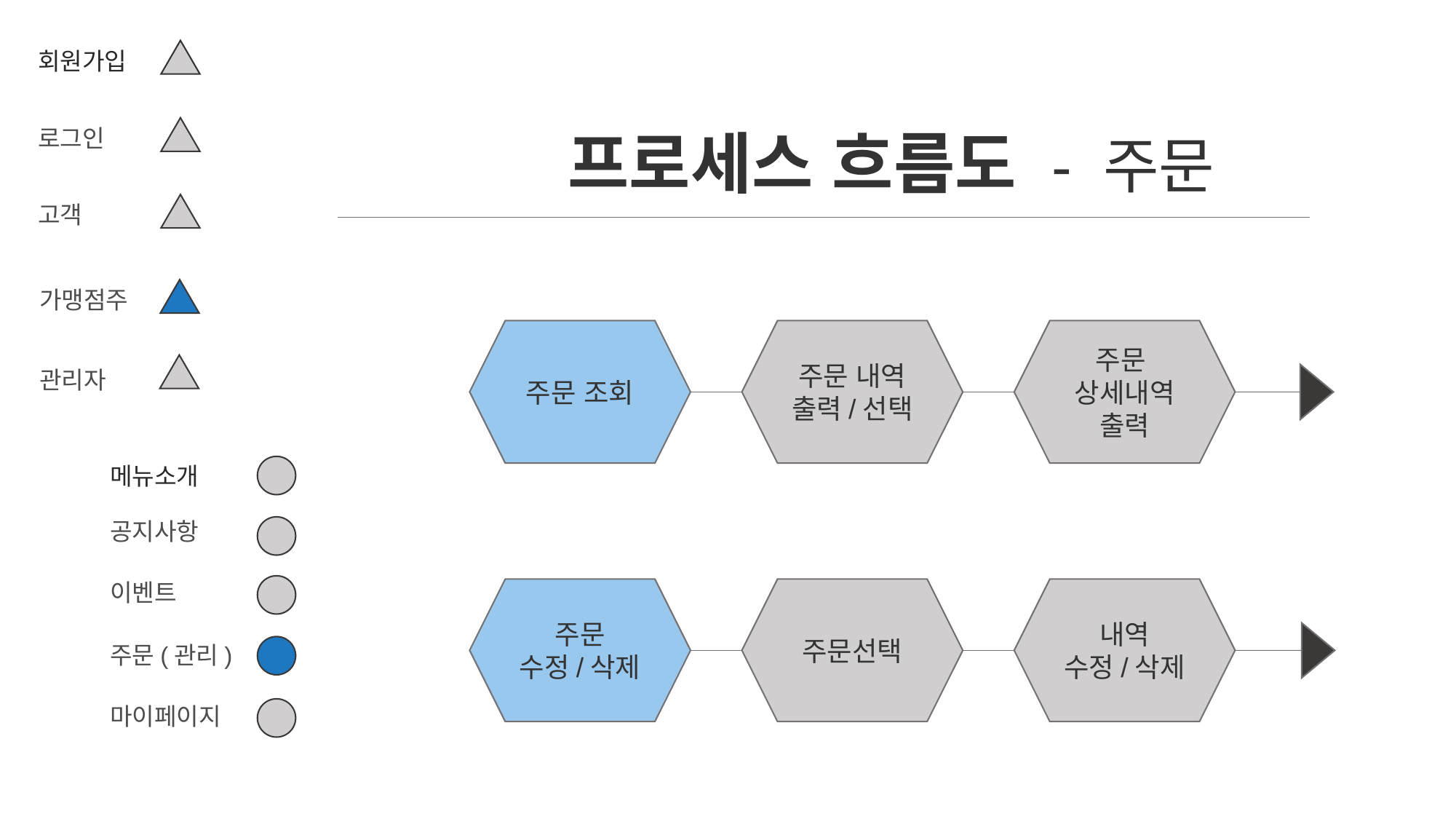

회원가입

프로세스 흐름도 - 주문
로그인

고객

가맹점주

주문 조회
주문 내역
출력/선택
주문
상세내역
출력

관리자

메뉴소개

공지사항

이벤트

주문
수정/삭제
주문선택
내역
수정/삭제

주문(관리)

마이페이지